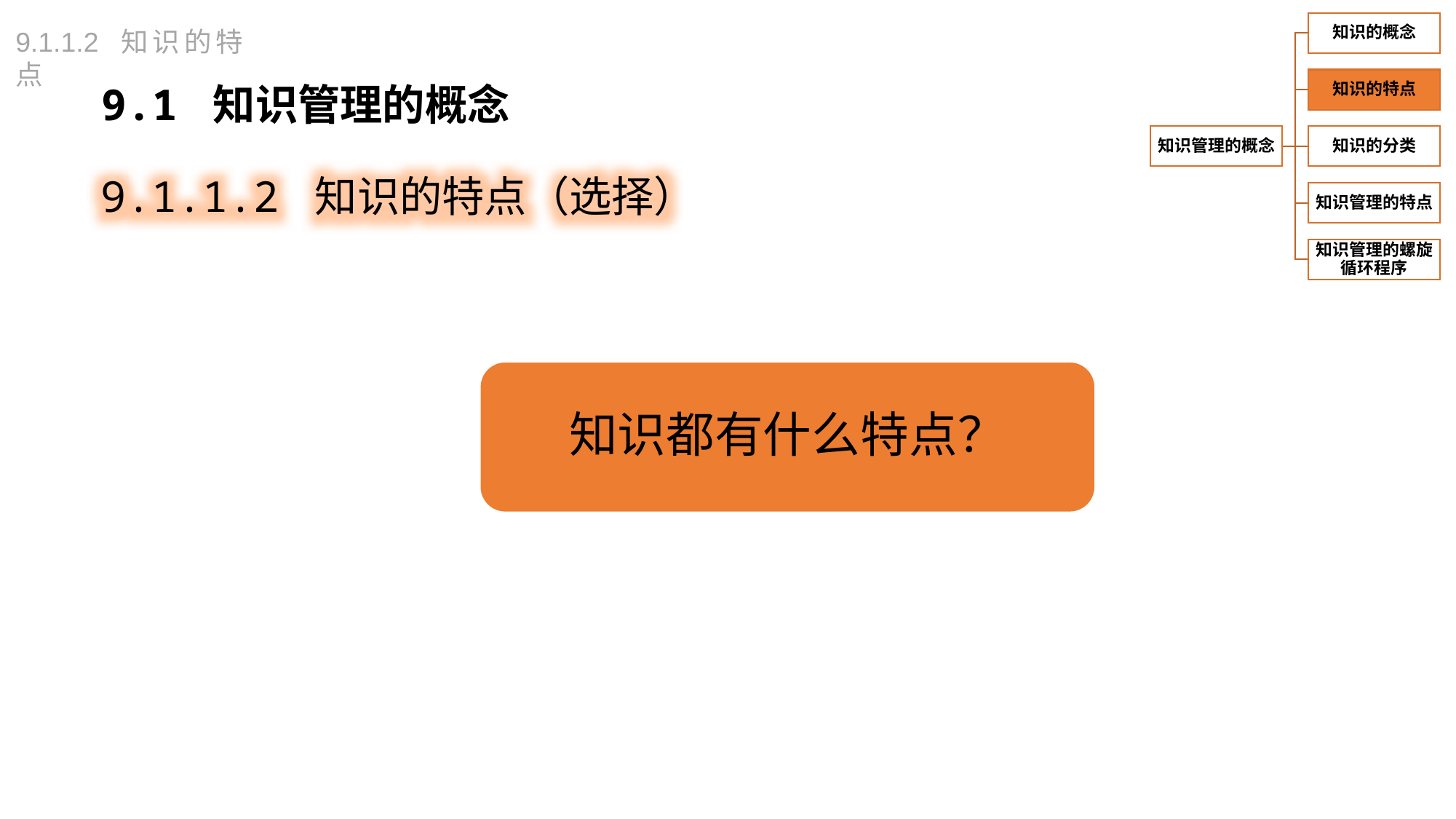

知识管理的概念
知识的概念
知识的特点
知识的分类
知识管理的特点
知识管理的螺旋循环程序
9.1.1.2 知识的特点
9.1 知识管理的概念
9.1.1.2 知识的特点（选择）

知识都有什么特点？